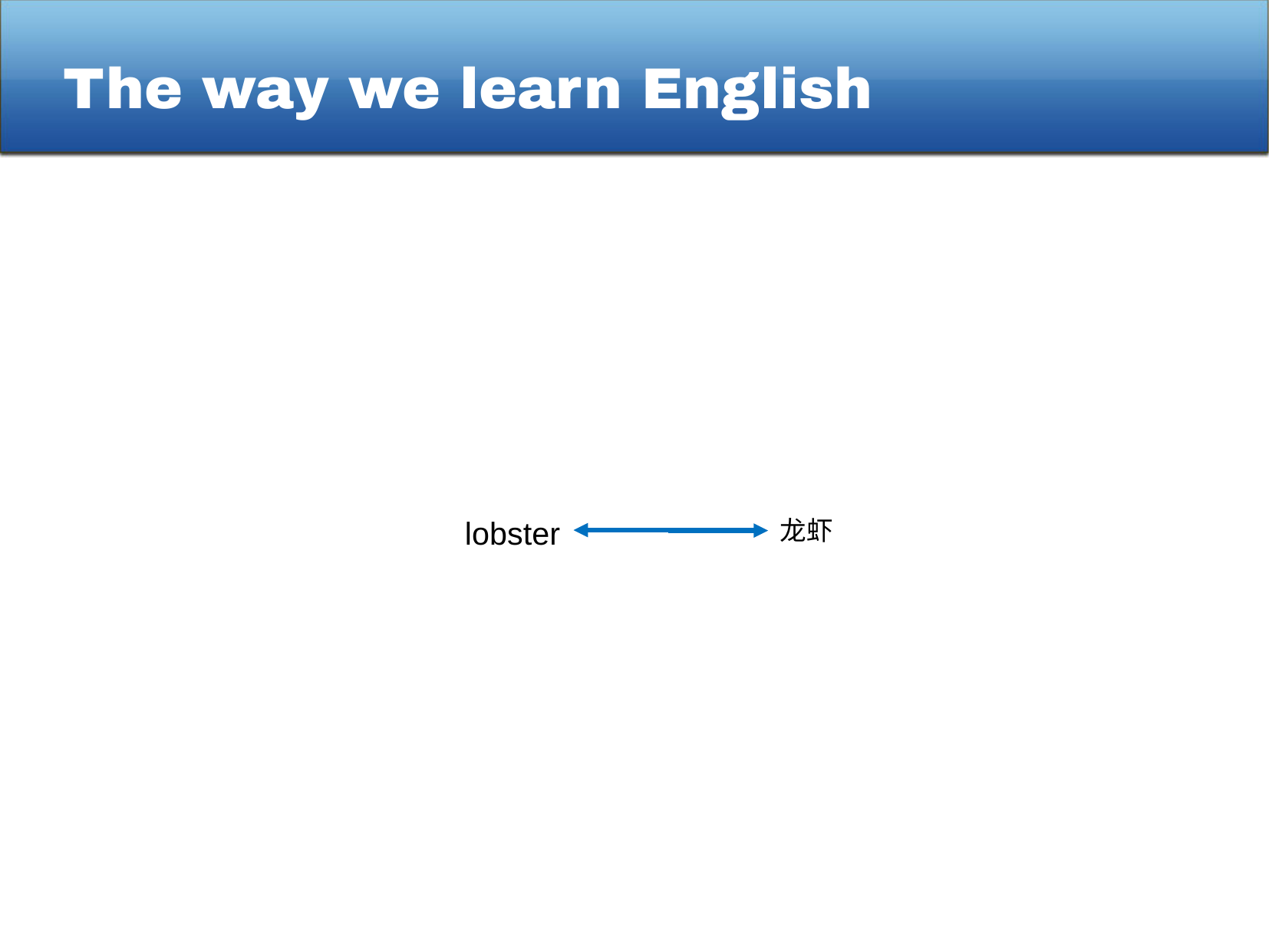

# The way we learn English
龙虾
lobster